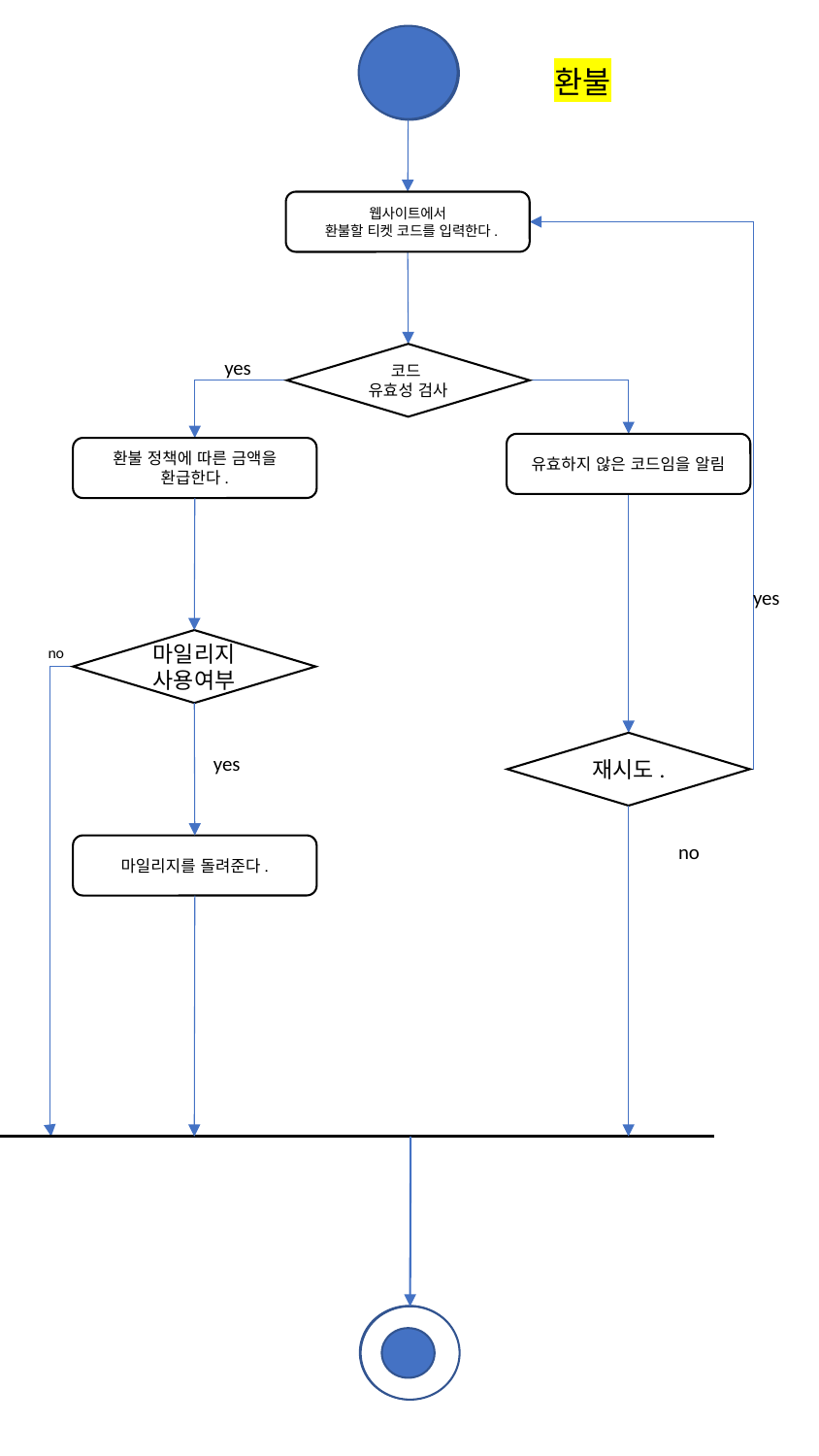

환불
웹사이트에서
 환불할 티켓 코드를 입력한다.
코드
유효성 검사
yes
유효하지 않은 코드임을 알림
환불 정책에 따른 금액을 환급한다.
yes
마일리지 사용여부
 no
재시도.
yes
no
마일리지를 돌려준다.